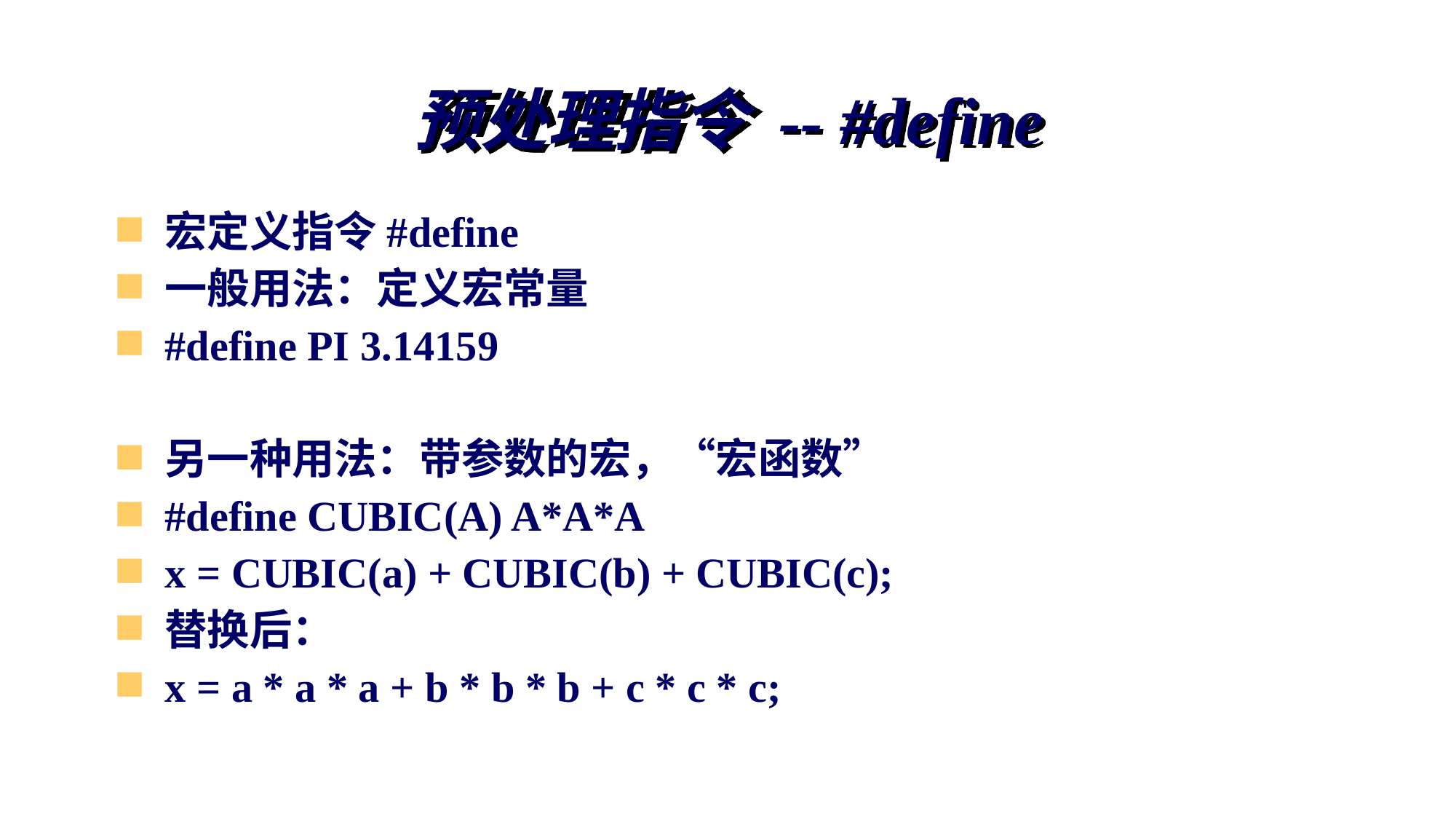

# 预处理指令 -- #define
宏定义指令#define
一般用法：定义宏常量
#define PI 3.14159

另一种用法：带参数的宏，“宏函数”
#define CUBIC(A) A*A*A
x = CUBIC(a) + CUBIC(b) + CUBIC(c);
替换后：
x = a * a * a + b * b * b + c * c * c;